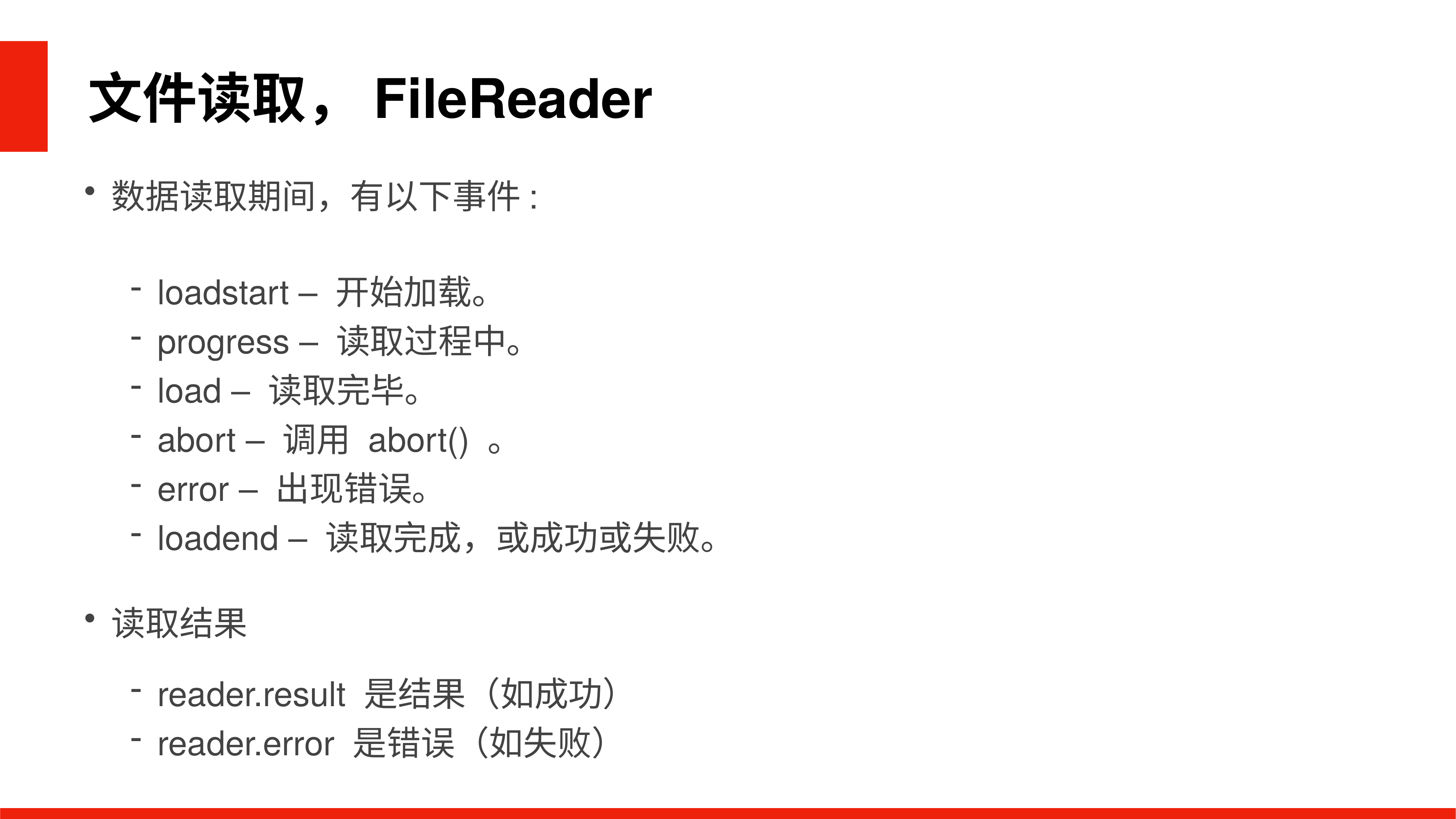

文件读取，FileReader
数据读取期间，有以下事件:
loadstart – 开始加载。
progress – 读取过程中。
load – 读取完毕。
abort – 调用 abort() 。
error – 出现错误。
loadend – 读取完成，或成功或失败。
读取结果
reader.result 是结果（如成功）
reader.error 是错误（如失败）
27